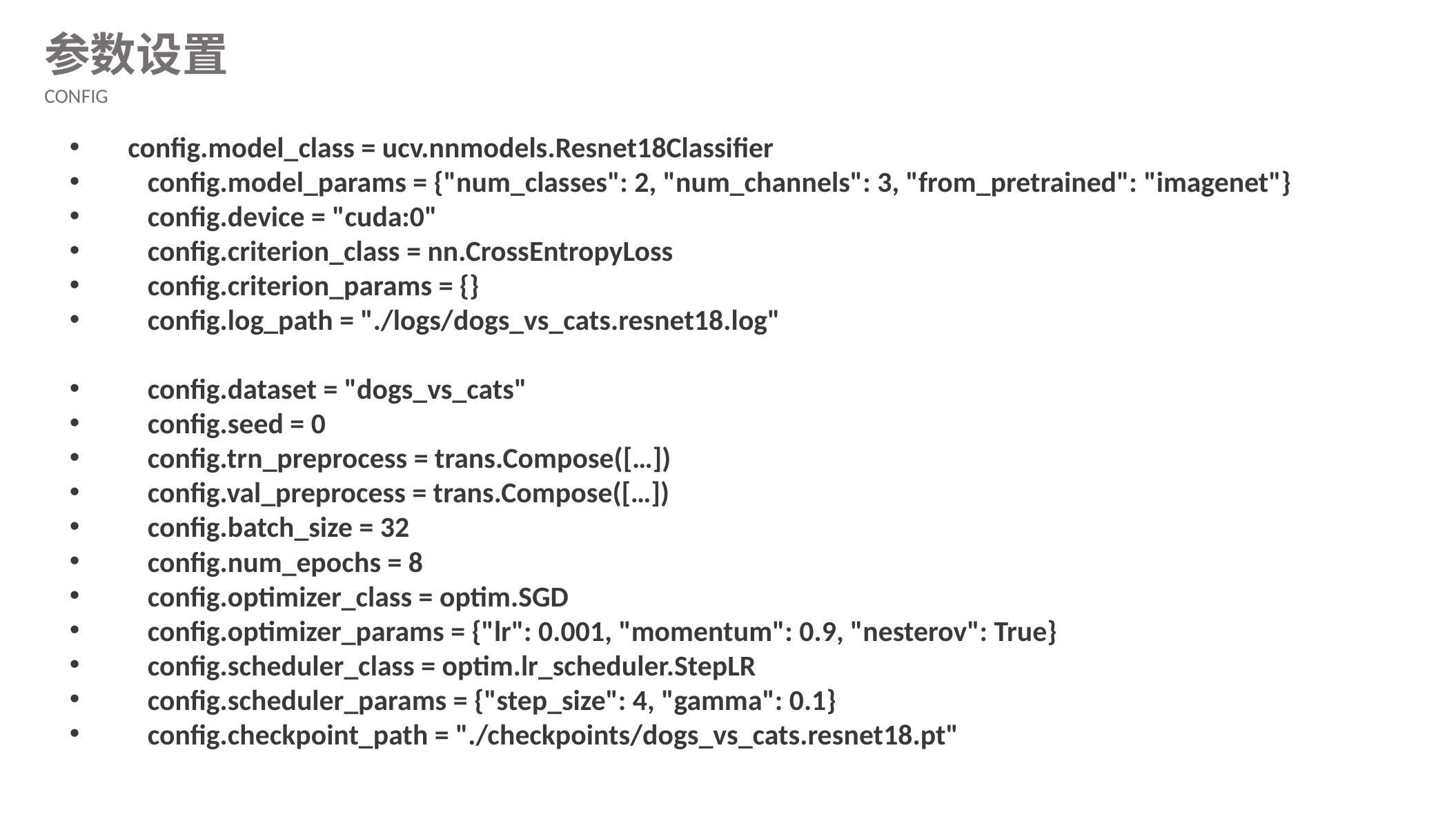

参数设置
CONFIG
 config.model_class = ucv.nnmodels.Resnet18Classifier
    config.model_params = {"num_classes": 2, "num_channels": 3, "from_pretrained": "imagenet"}
    config.device = "cuda:0"
    config.criterion_class = nn.CrossEntropyLoss
    config.criterion_params = {}
    config.log_path = "./logs/dogs_vs_cats.resnet18.log"

    config.dataset = "dogs_vs_cats"
    config.seed = 0
    config.trn_preprocess = trans.Compose([…])
    config.val_preprocess = trans.Compose([…])
    config.batch_size = 32
    config.num_epochs = 8
    config.optimizer_class = optim.SGD
    config.optimizer_params = {"lr": 0.001, "momentum": 0.9, "nesterov": True}
    config.scheduler_class = optim.lr_scheduler.StepLR
    config.scheduler_params = {"step_size": 4, "gamma": 0.1}
    config.checkpoint_path = "./checkpoints/dogs_vs_cats.resnet18.pt"